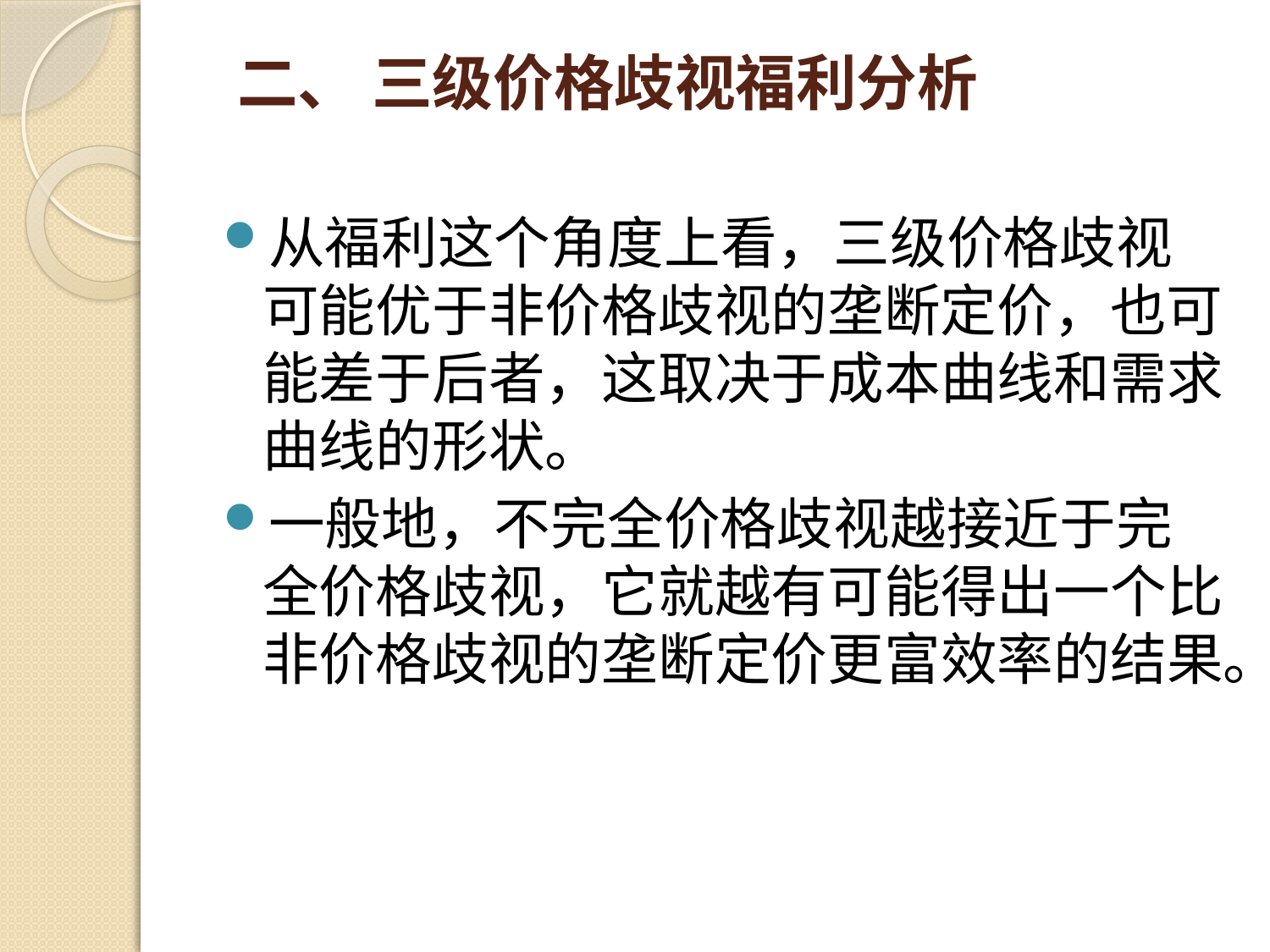

# 二、 三级价格歧视福利分析
从福利这个角度上看，三级价格歧视可能优于非价格歧视的垄断定价，也可能差于后者，这取决于成本曲线和需求曲线的形状。
一般地，不完全价格歧视越接近于完全价格歧视，它就越有可能得出一个比非价格歧视的垄断定价更富效率的结果。